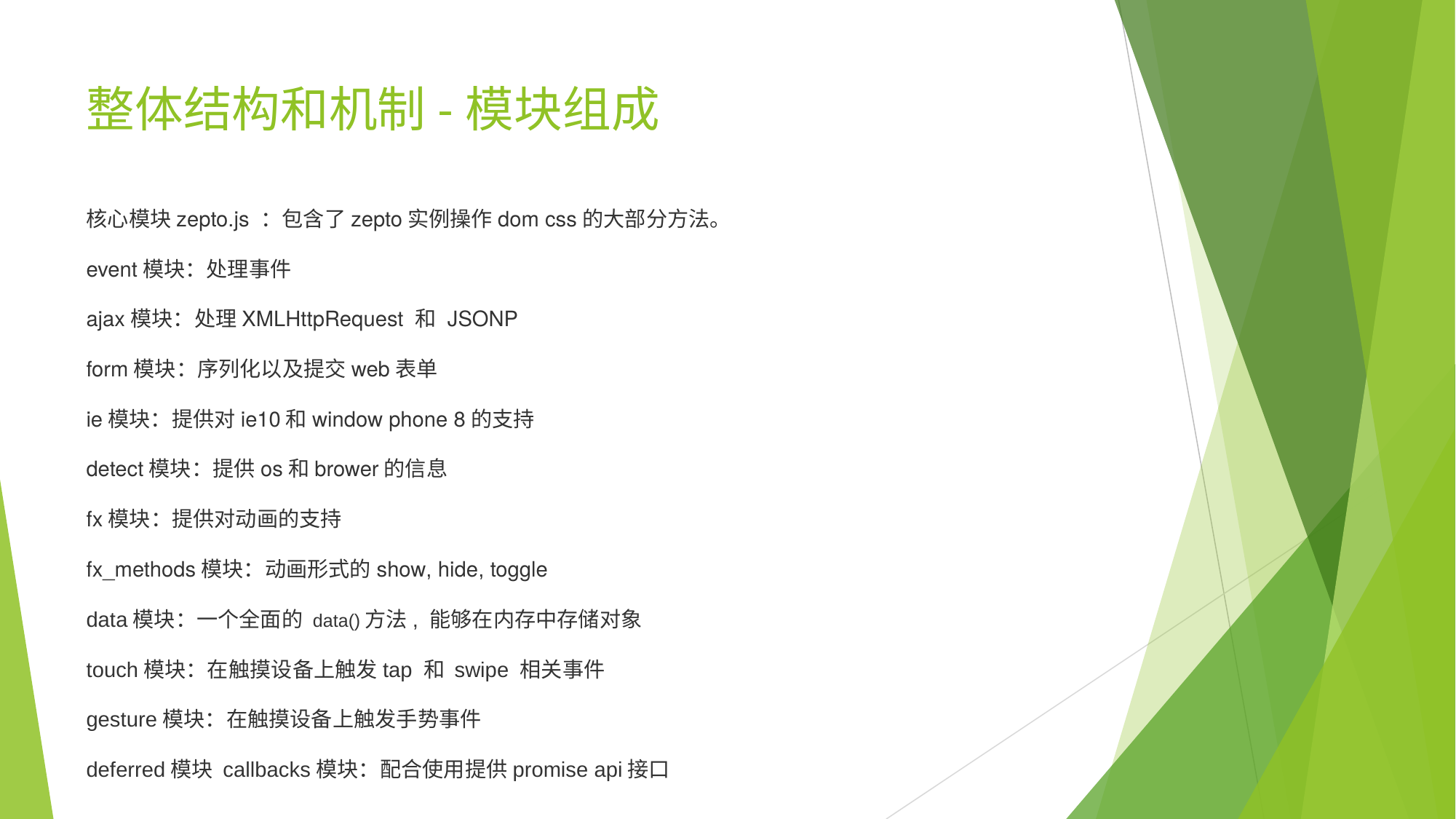

# 整体结构和机制-模块组成
核心模块zepto.js ：包含了zepto实例操作dom css的大部分方法。
event模块：处理事件
ajax模块：处理XMLHttpRequest 和 JSONP
form模块：序列化以及提交web表单
ie模块：提供对ie10和window phone 8的支持
detect模块：提供os和brower的信息
fx模块：提供对动画的支持
fx_methods模块：动画形式的show, hide, toggle
data模块：一个全面的 data()方法, 能够在内存中存储对象
touch模块：在触摸设备上触发tap 和 swipe 相关事件
gesture模块：在触摸设备上触发手势事件
deferred模块 callbacks模块：配合使用提供promise api接口